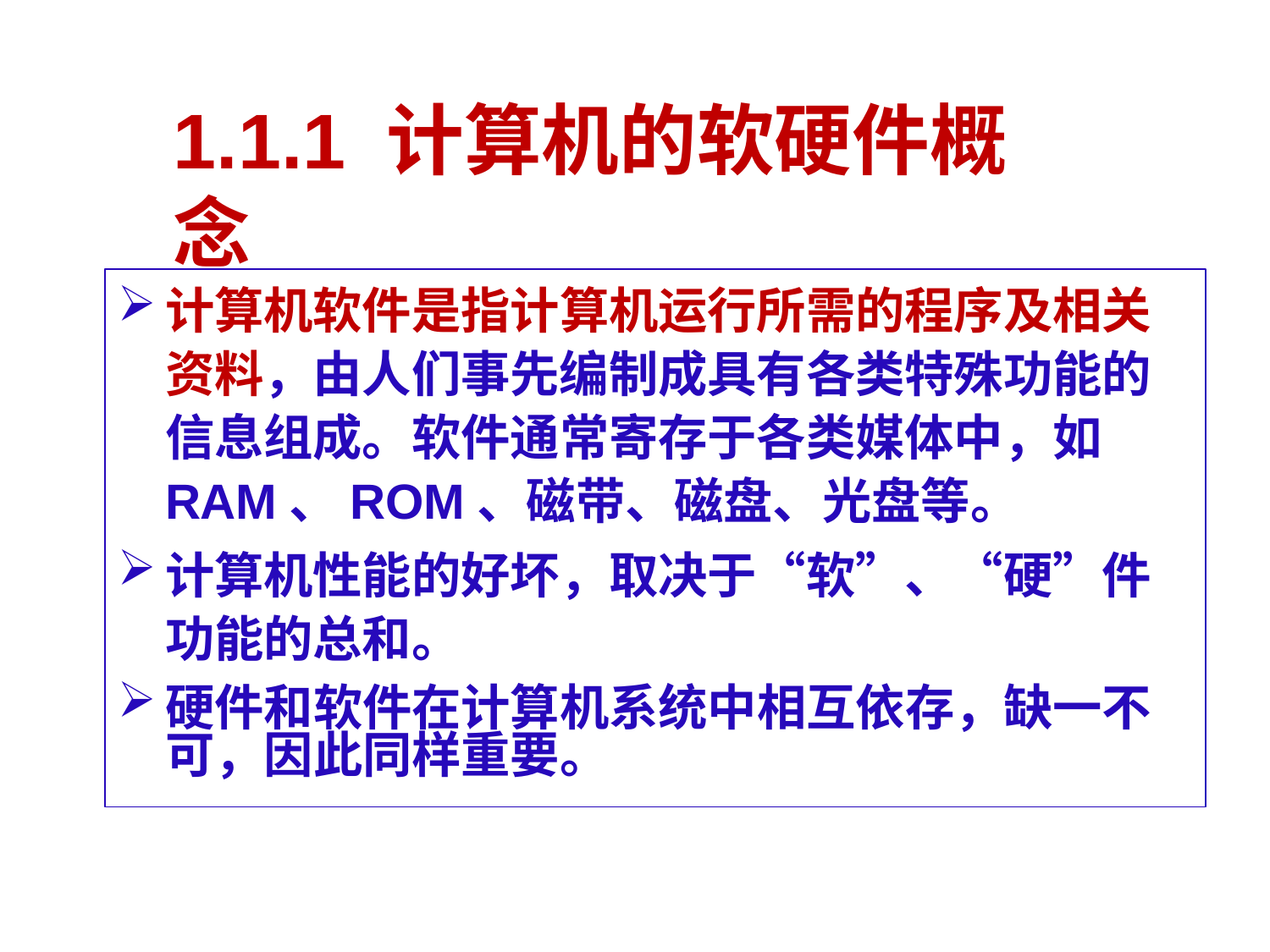

# 1.1.1 计算机的软硬件概念
计算机软件是指计算机运行所需的程序及相关资料，由人们事先编制成具有各类特殊功能的信息组成。软件通常寄存于各类媒体中，如RAM、ROM、磁带、磁盘、光盘等。
计算机性能的好坏，取决于“软”、“硬”件功能的总和。
硬件和软件在计算机系统中相互依存，缺一不可，因此同样重要。